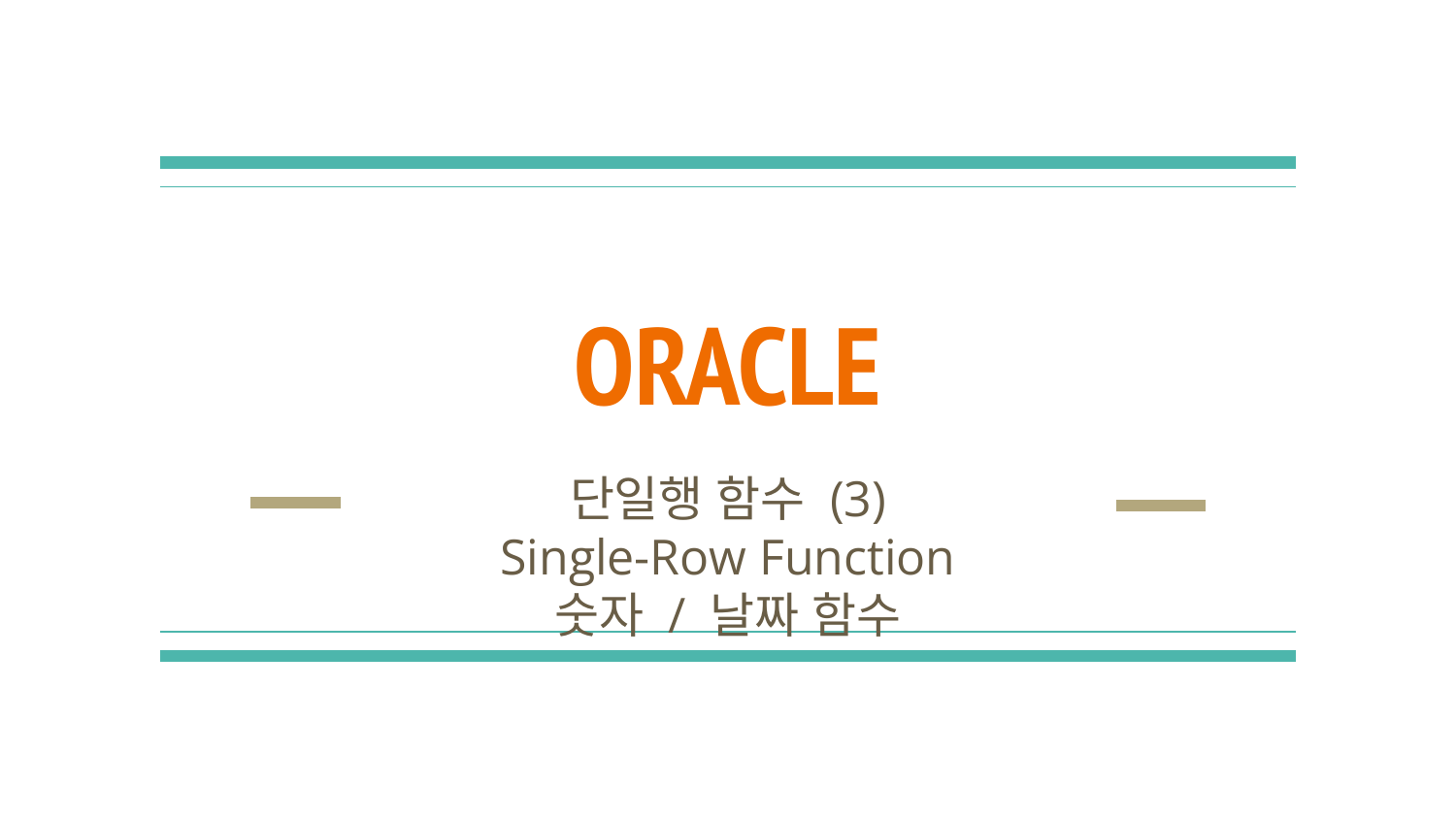

# ORACLE
단일행 함수 (3)
Single-Row Function
숫자 / 날짜 함수